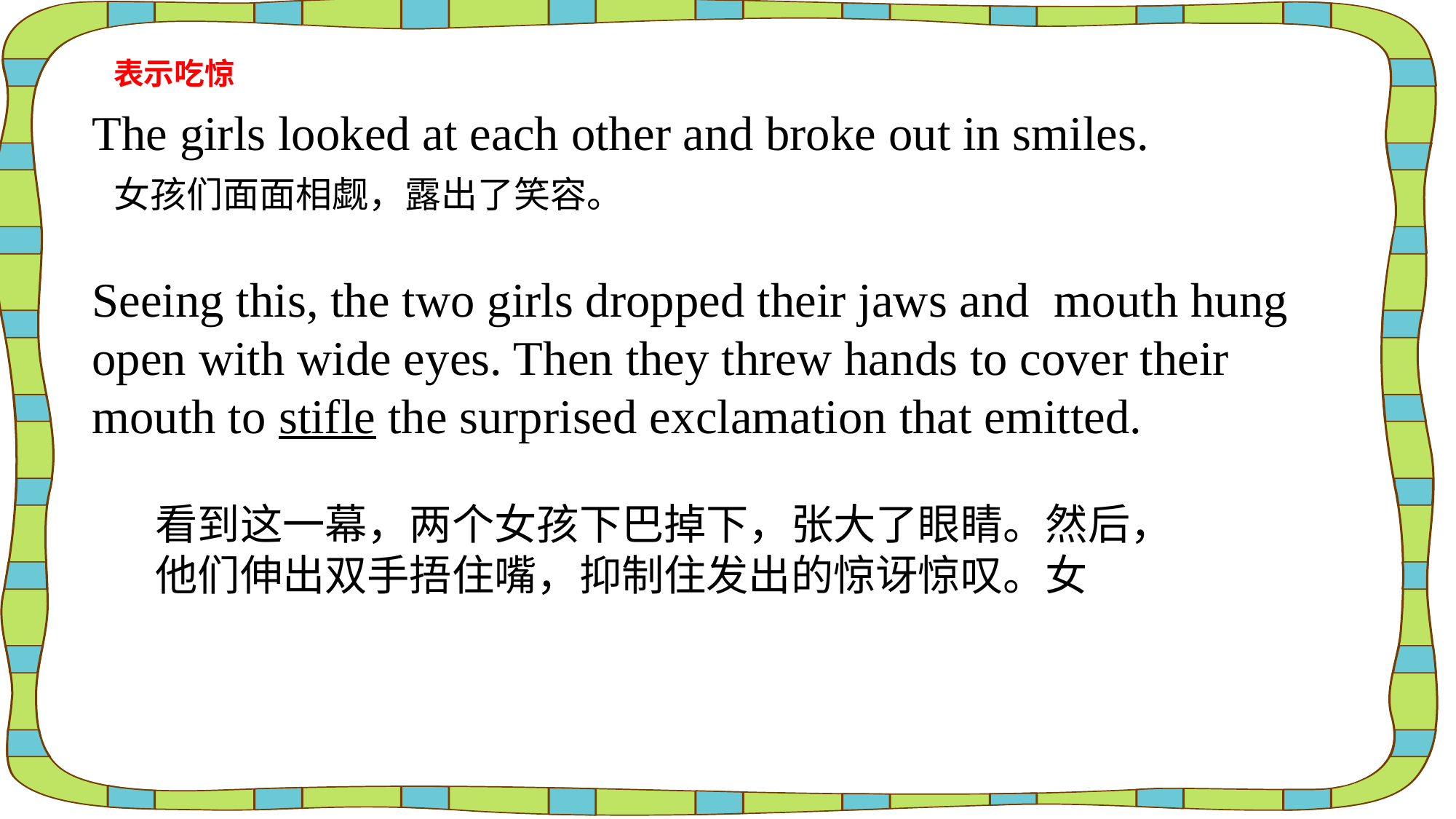

表示吃惊
The girls looked at each other and broke out in smiles.
女孩们面面相觑，露出了笑容。
Seeing this, the two girls dropped their jaws and  mouth hung open with wide eyes. Then they threw hands to cover their mouth to stifle the surprised exclamation that emitted.
看到这一幕，两个女孩下巴掉下，张大了眼睛。然后，他们伸出双手捂住嘴，抑制住发出的惊讶惊叹。女